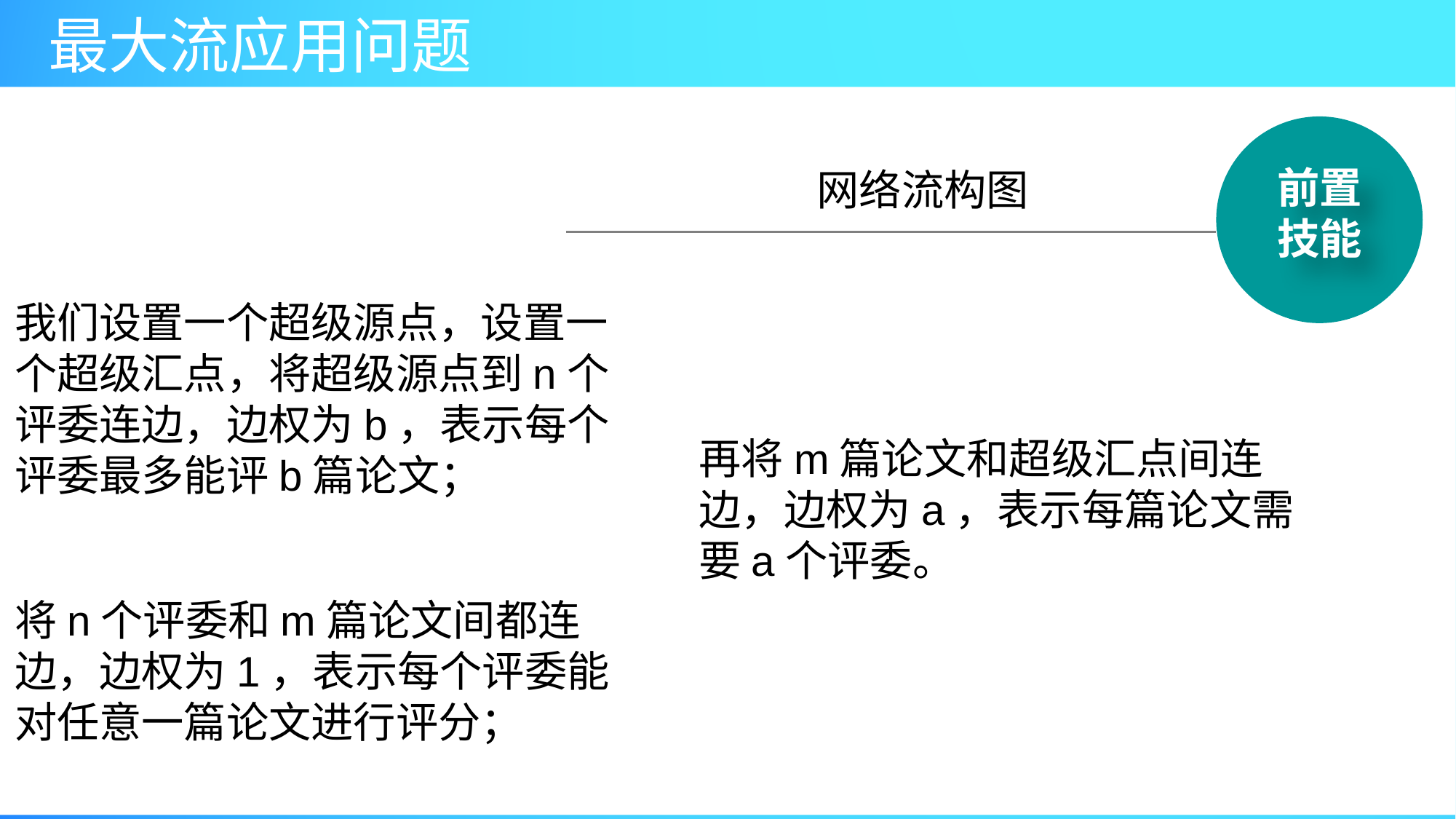

前置技能
网络流构图
我们设置一个超级源点，设置一个超级汇点，将超级源点到n个评委连边，边权为b，表示每个评委最多能评b篇论文；
再将m篇论文和超级汇点间连边，边权为a，表示每篇论文需要a个评委。
将n个评委和m篇论文间都连边，边权为1，表示每个评委能对任意一篇论文进行评分；